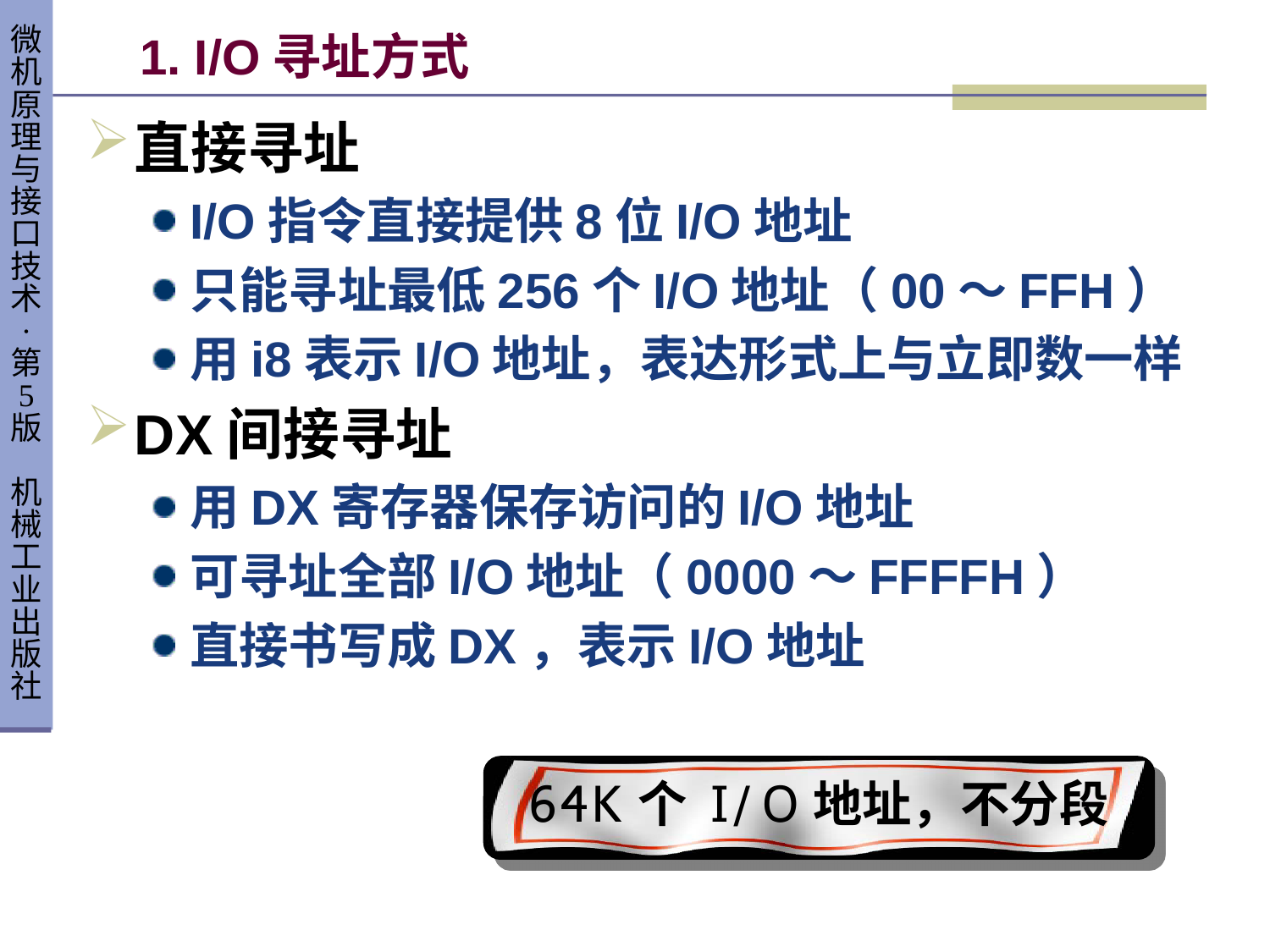

# 1. I/O寻址方式
直接寻址
I/O指令直接提供8位I/O地址
只能寻址最低256个I/O地址（00～FFH）
用i8表示I/O地址，表达形式上与立即数一样
DX间接寻址
用DX寄存器保存访问的I/O地址
可寻址全部I/O地址（0000～FFFFH）
直接书写成DX，表示I/O地址
64K个 I/O地址，不分段